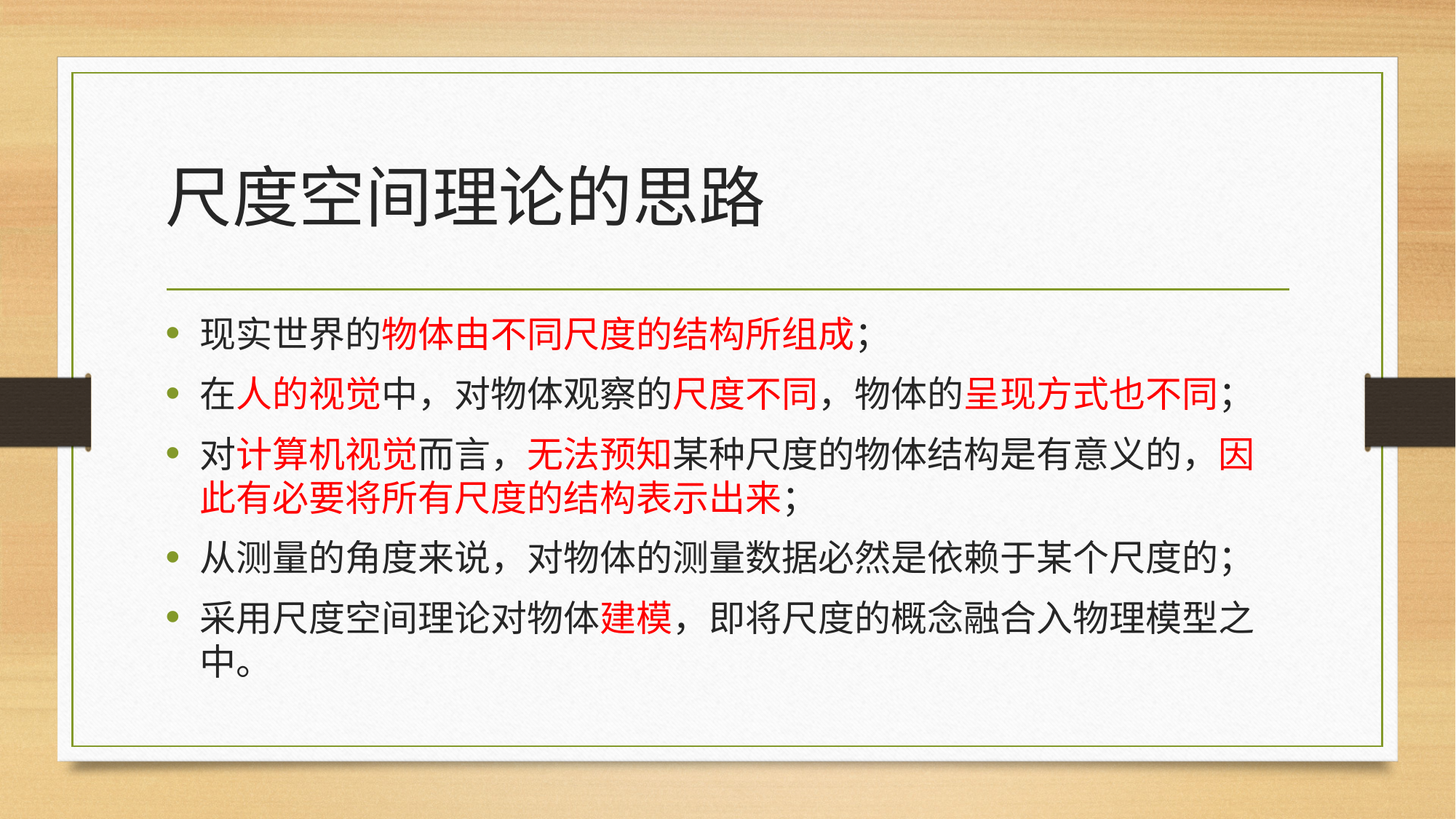

# 尺度空间理论的思路
现实世界的物体由不同尺度的结构所组成；
在人的视觉中，对物体观察的尺度不同，物体的呈现方式也不同；
对计算机视觉而言，无法预知某种尺度的物体结构是有意义的，因此有必要将所有尺度的结构表示出来；
从测量的角度来说，对物体的测量数据必然是依赖于某个尺度的；
采用尺度空间理论对物体建模，即将尺度的概念融合入物理模型之中。